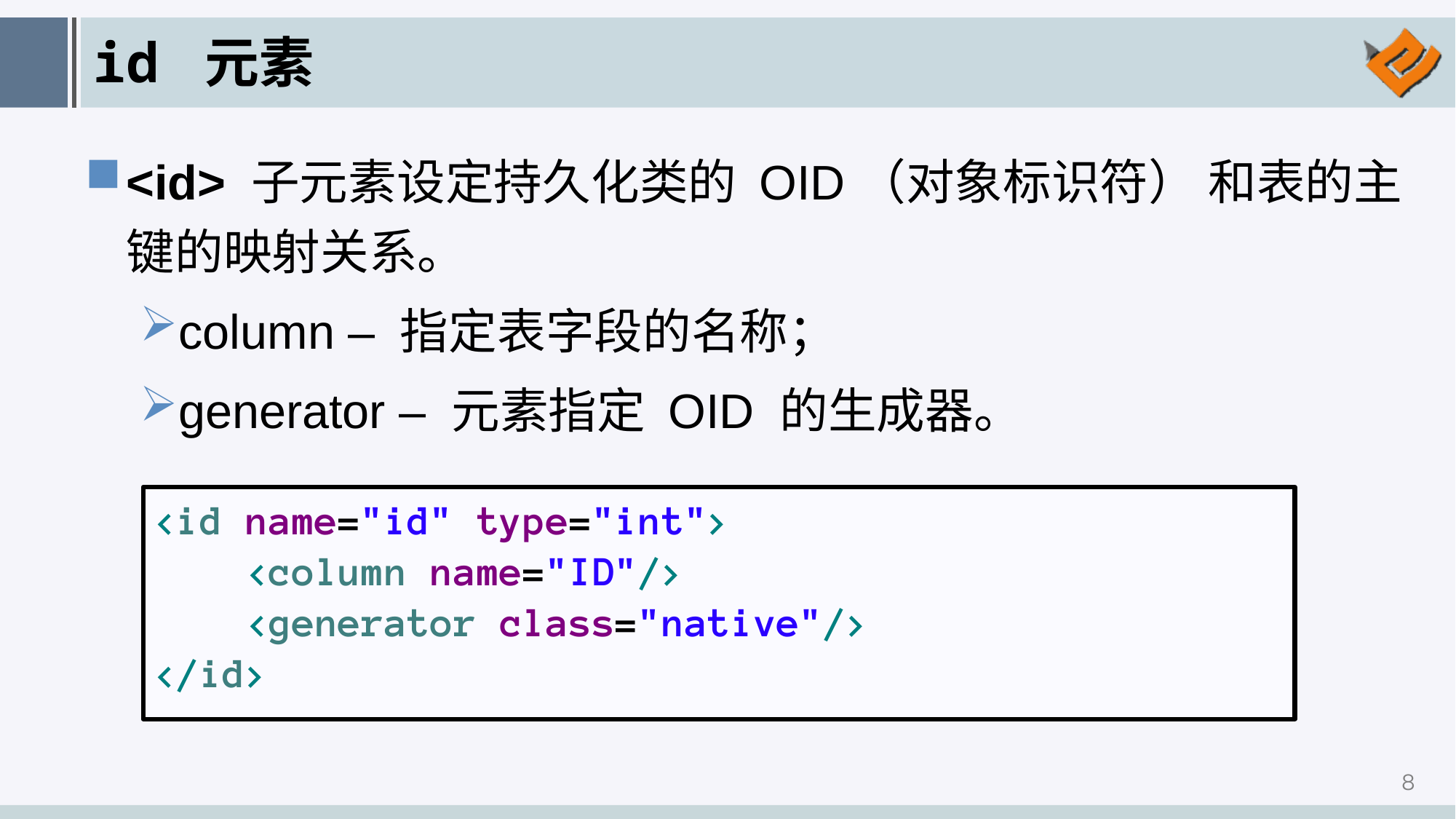

# id 元素
<id> 子元素设定持久化类的 OID（对象标识符） 和表的主键的映射关系。
column – 指定表字段的名称；
generator – 元素指定 OID 的生成器。
<id name="id" type="int">
    <column name="ID"/>
    <generator class="native"/>
</id>